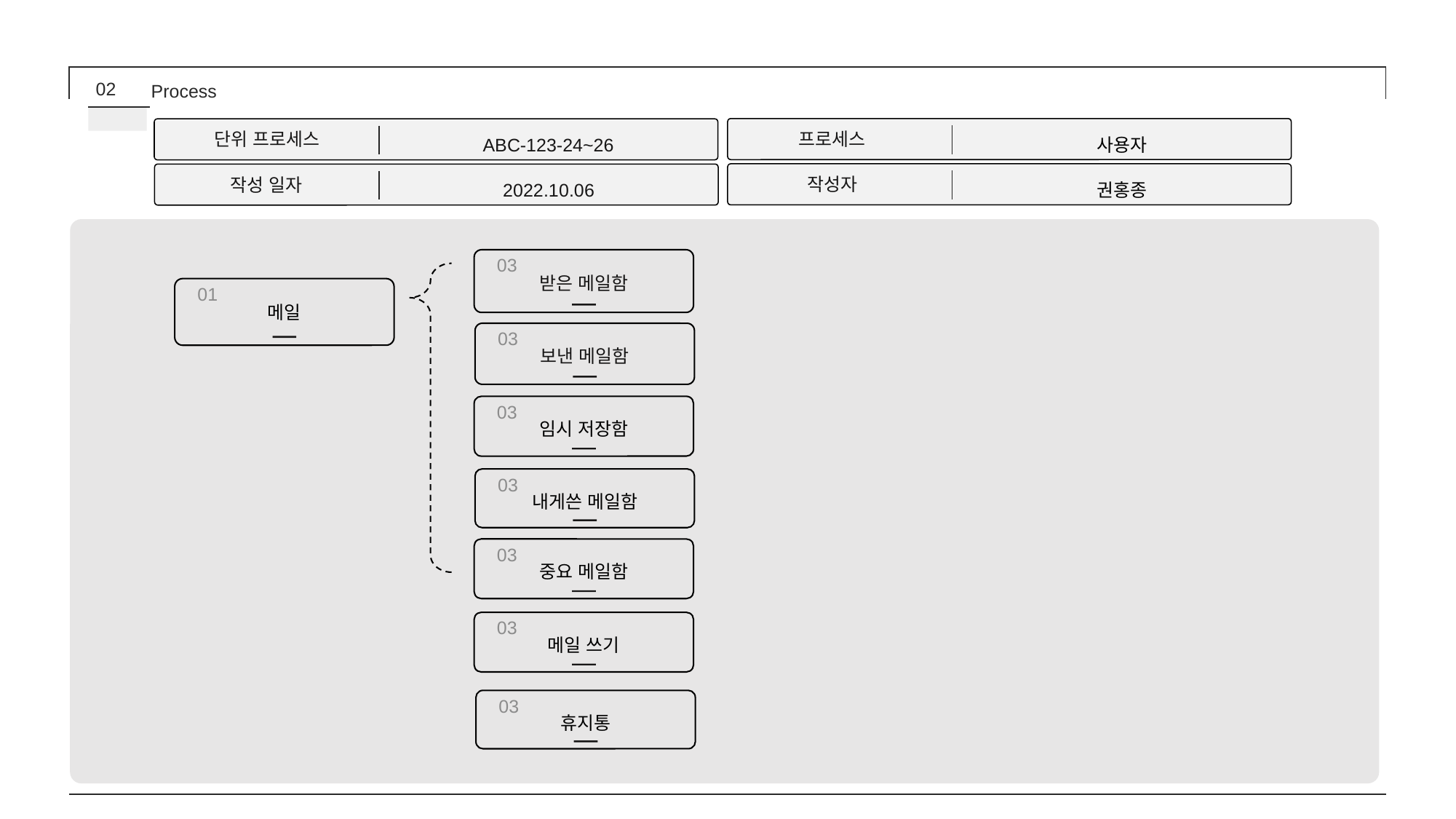

02

Process

프로세스
사용자

단위 프로세스
ABC-123-24~26

작성자
권홍종

작성 일자
2022.10.06

03

받은 메일함

01

메일

03

보낸 메일함

03

임시 저장함

03

내게쓴 메일함

03

중요 메일함

03

메일 쓰기

03

휴지통